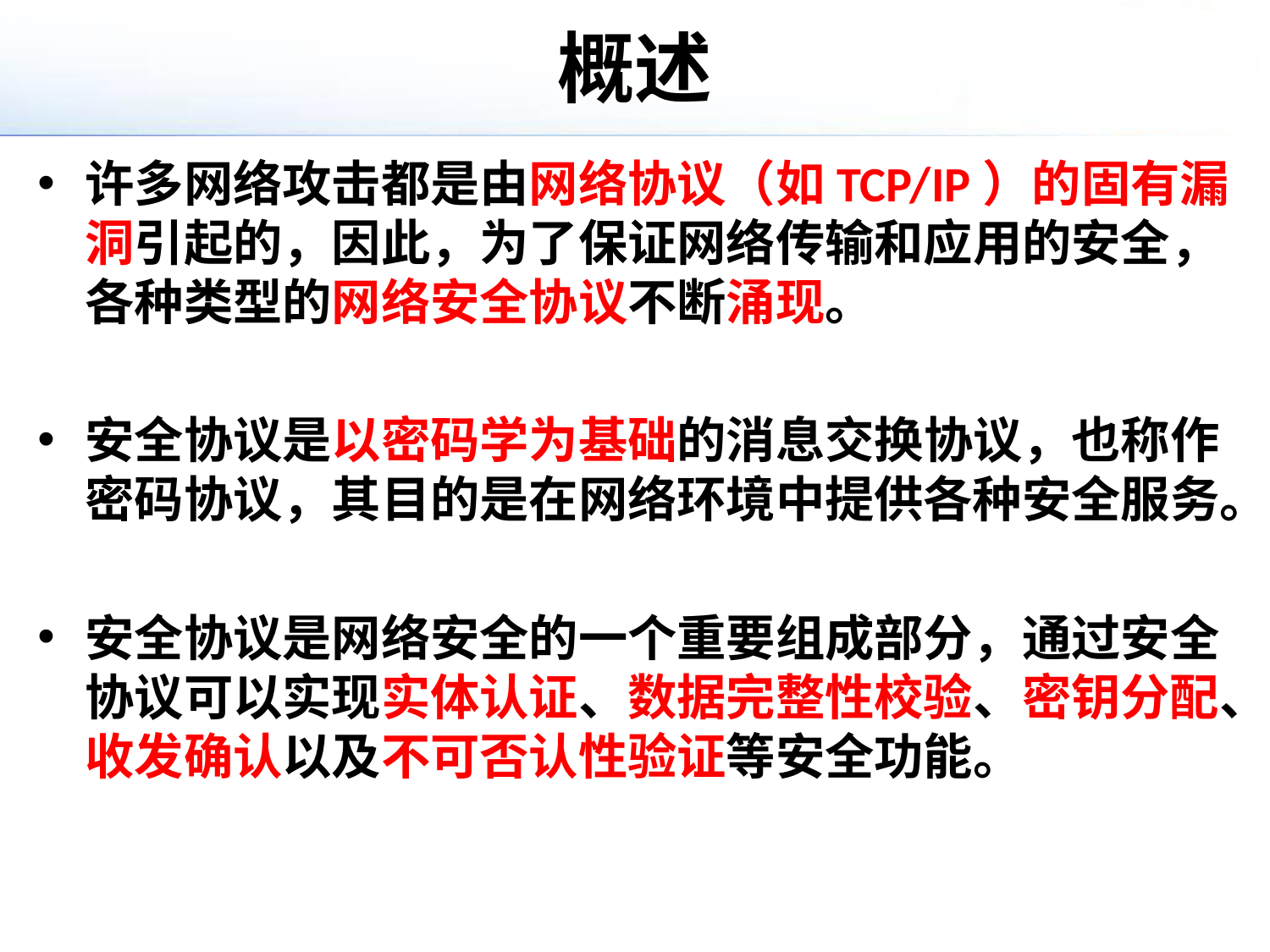

# 概述
许多网络攻击都是由网络协议（如TCP/IP）的固有漏洞引起的，因此，为了保证网络传输和应用的安全，各种类型的网络安全协议不断涌现。

安全协议是以密码学为基础的消息交换协议，也称作密码协议，其目的是在网络环境中提供各种安全服务。

安全协议是网络安全的一个重要组成部分，通过安全协议可以实现实体认证、数据完整性校验、密钥分配、收发确认以及不可否认性验证等安全功能。